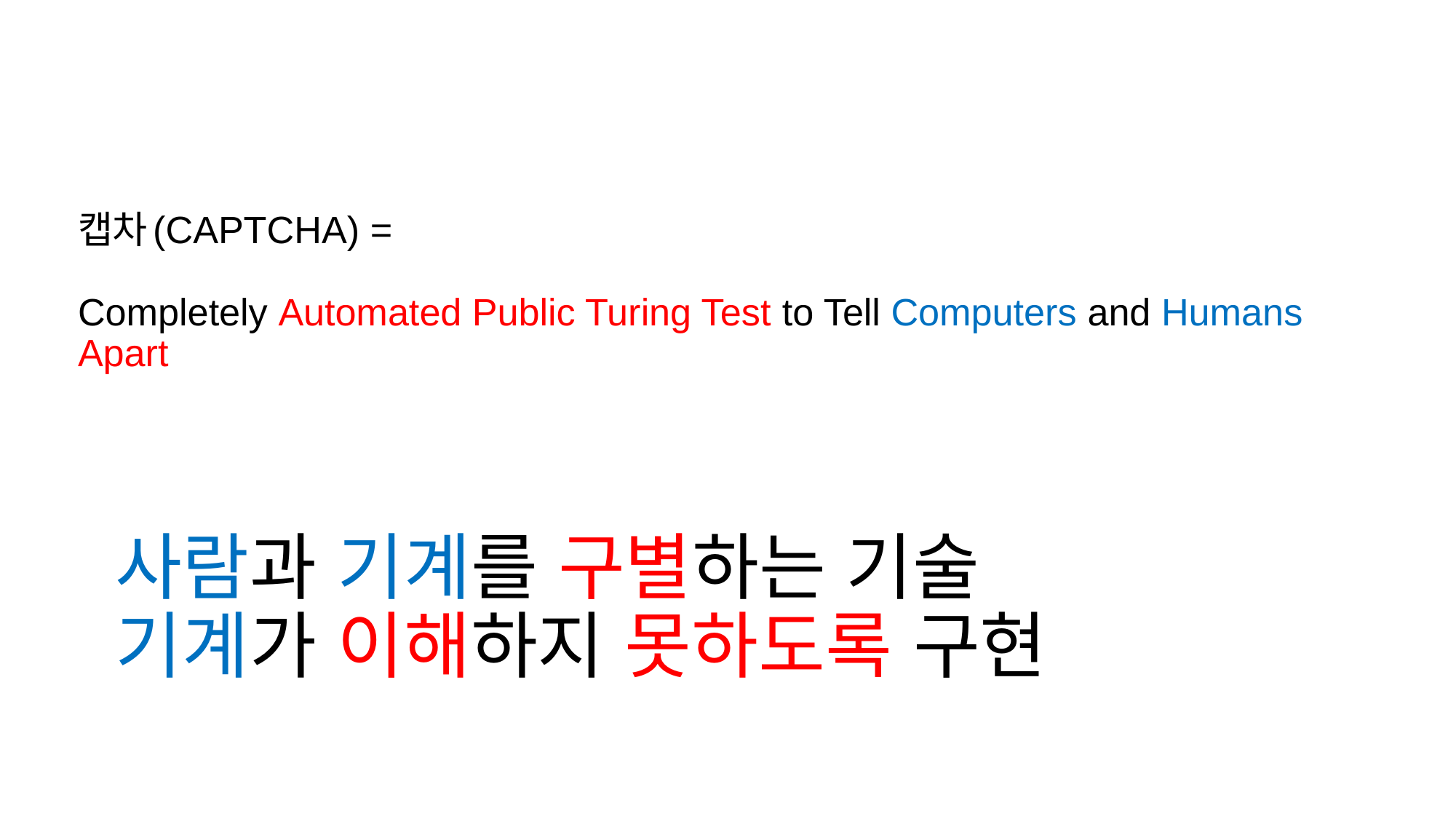

캡차(CAPTCHA) =

Completely Automated Public Turing Test to Tell Computers and Humans Apart

 사람과 기계를 구별하는 기술
 기계가 이해하지 못하도록 구현